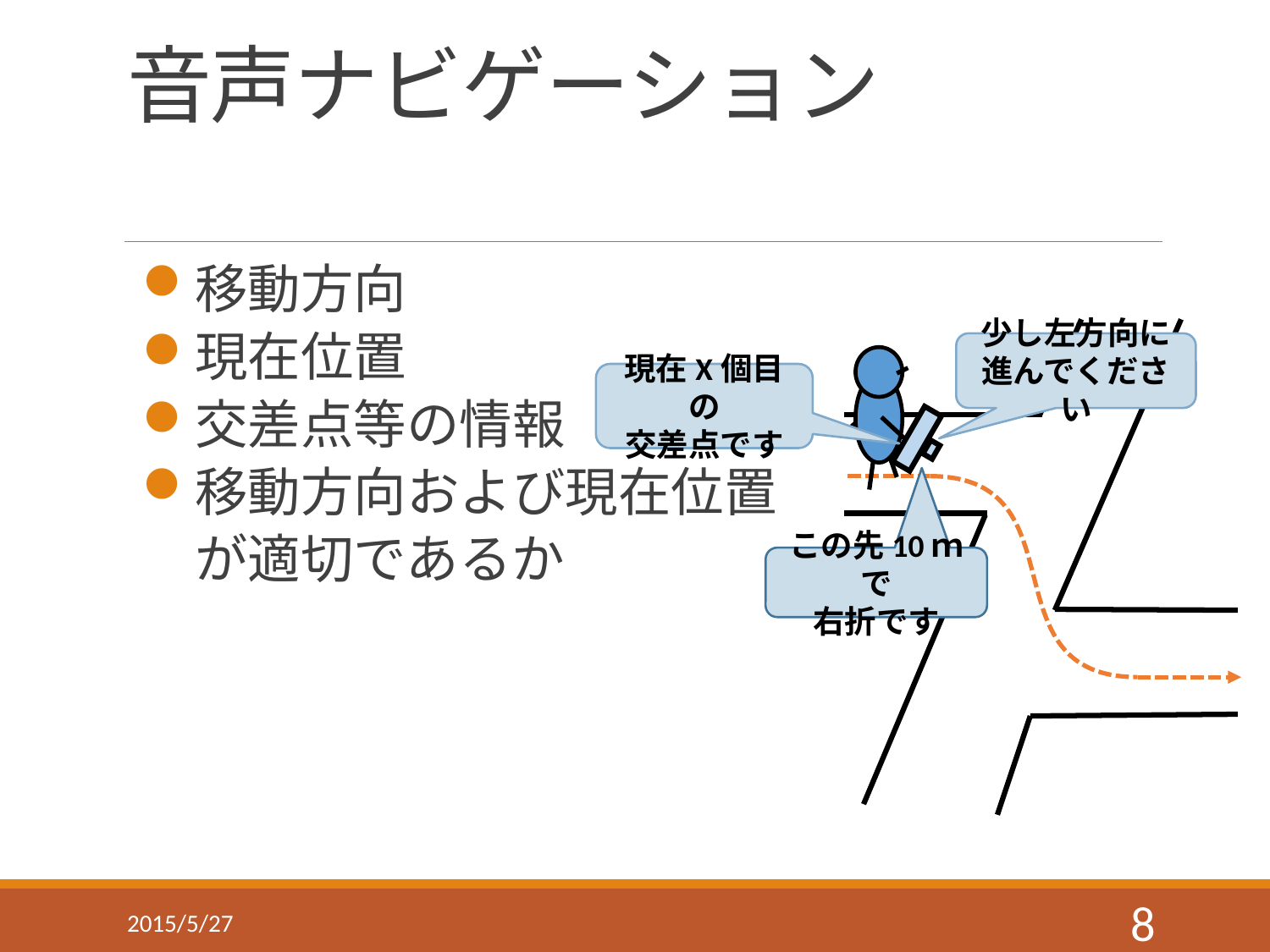

# 音声ナビゲーション

移動方向
現在位置
交差点等の情報
移動方向および現在位置
　が適切であるか
少し左方向に
進んでください

現在X個目の
交差点です

この先10ｍで
右折です
2015/5/27
8